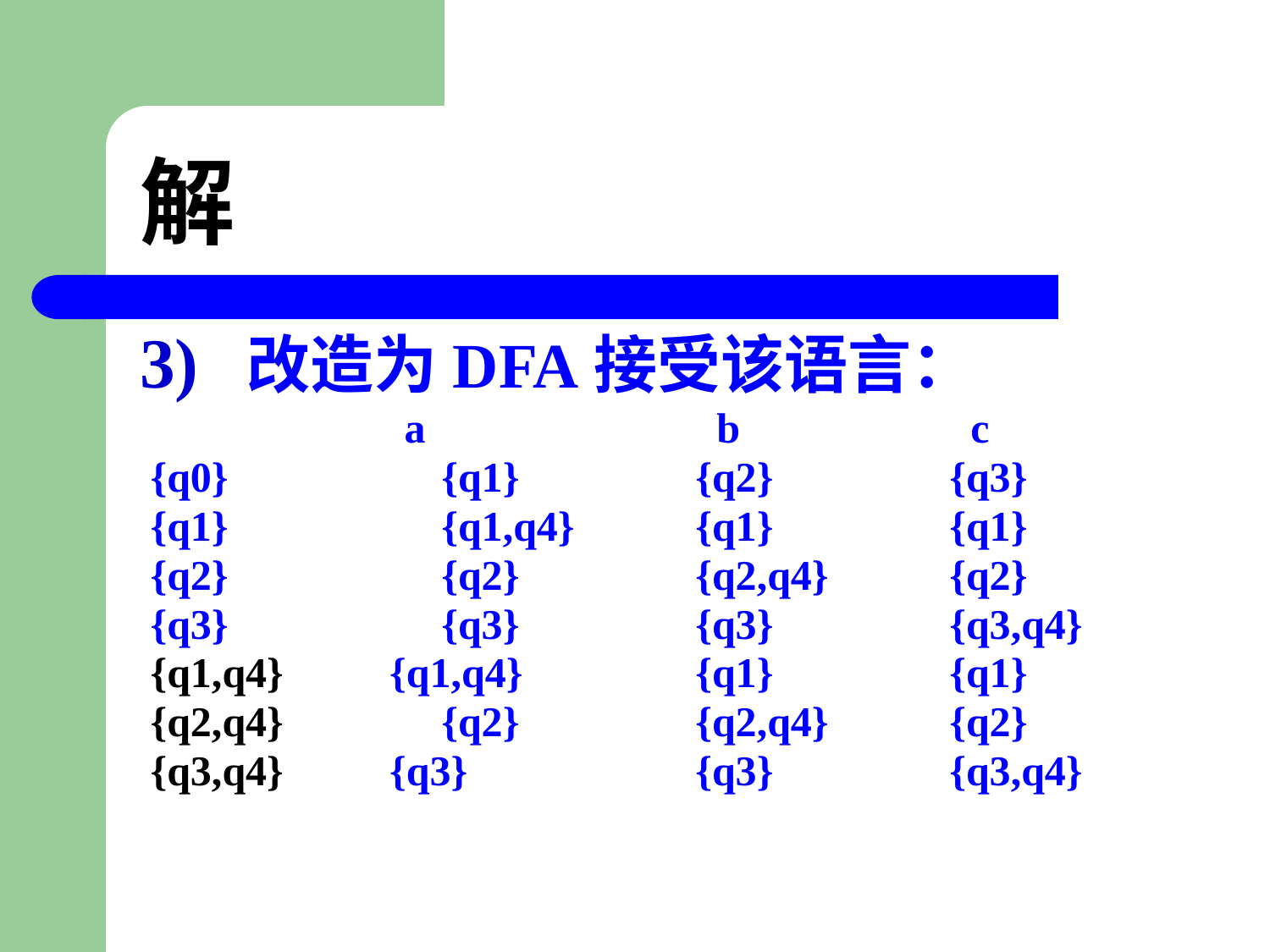

# 解
3)  改造为DFA接受该语言：
                         a              	  b            	  c
 {q0}         	{q1}          	{q2}          	{q3}
 {q1}         	{q1,q4}       	{q1}          	{q1}
 {q2}         	{q2}         	{q2,q4}        	{q2}
 {q3}         	{q3}          	{q3}         	{q3,q4}
 {q1,q4}          {q1,q4}        	{q1}          	{q1}
 {q2,q4}      	{q2}         	{q2,q4}        	{q2}
 {q3,q4}          {q3}          	{q3}         	{q3,q4}